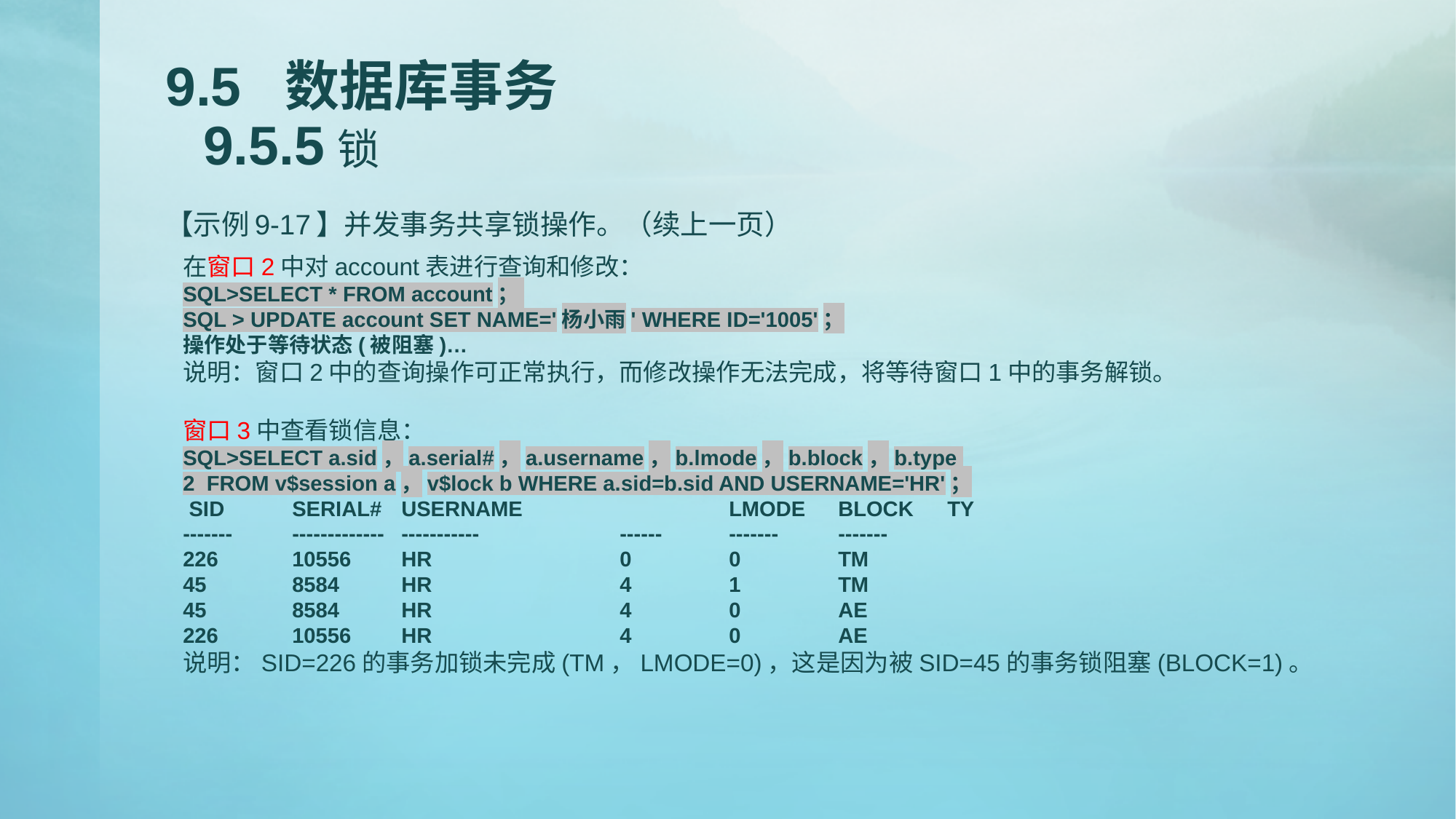

# 9.5  数据库事务 9.5.5锁
【示例9-17】并发事务共享锁操作。（续上一页）
在窗口2中对account表进行查询和修改：
SQL>SELECT * FROM account；
SQL > UPDATE account SET NAME='杨小雨' WHERE ID='1005'；
操作处于等待状态(被阻塞)…
说明：窗口2中的查询操作可正常执行，而修改操作无法完成，将等待窗口1中的事务解锁。

窗口3中查看锁信息：
SQL>SELECT a.sid，a.serial#，a.username，b.lmode，b.block，b.type
2  FROM v$session a，v$lock b WHERE a.sid=b.sid AND USERNAME='HR'；
 SID	SERIAL#	USERNAME		LMODE	BLOCK	TY
-------	-------------	-----------		------	-------	-------
226	10556	HR		0	0	TM
45	8584	HR		4	1	TM
45	8584	HR		4	0	AE
226	10556	HR 		4	0	AE
说明：SID=226的事务加锁未完成(TM，LMODE=0)，这是因为被SID=45的事务锁阻塞(BLOCK=1)。